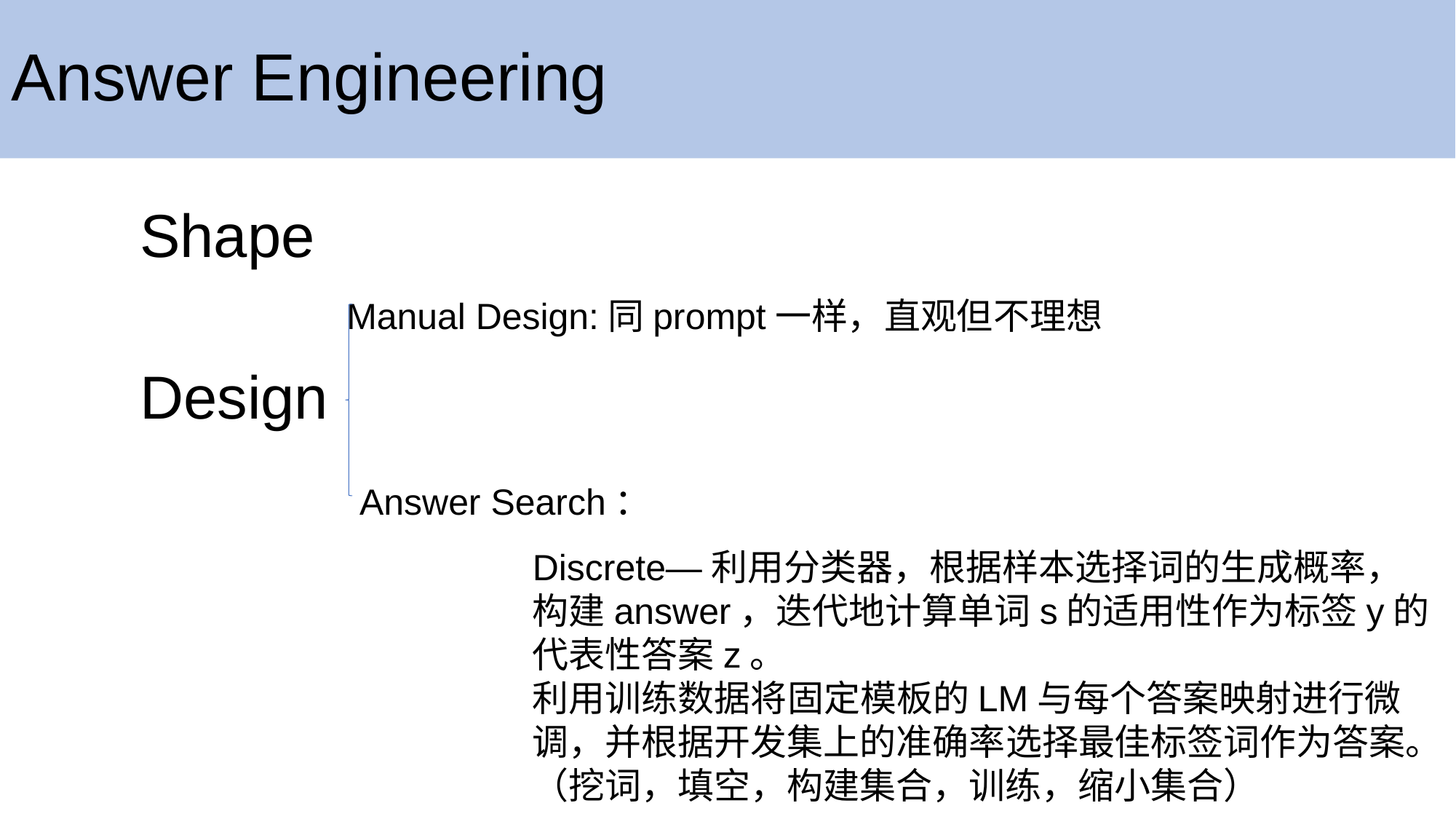

# Answer Engineering
Shape

Design
Manual Design:同prompt一样，直观但不理想

Answer Search：
Discrete—利用分类器，根据样本选择词的生成概率，构建answer，迭代地计算单词s的适用性作为标签y的代表性答案z。
利用训练数据将固定模板的LM与每个答案映射进行微调，并根据开发集上的准确率选择最佳标签词作为答案。（挖词，填空，构建集合，训练，缩小集合）